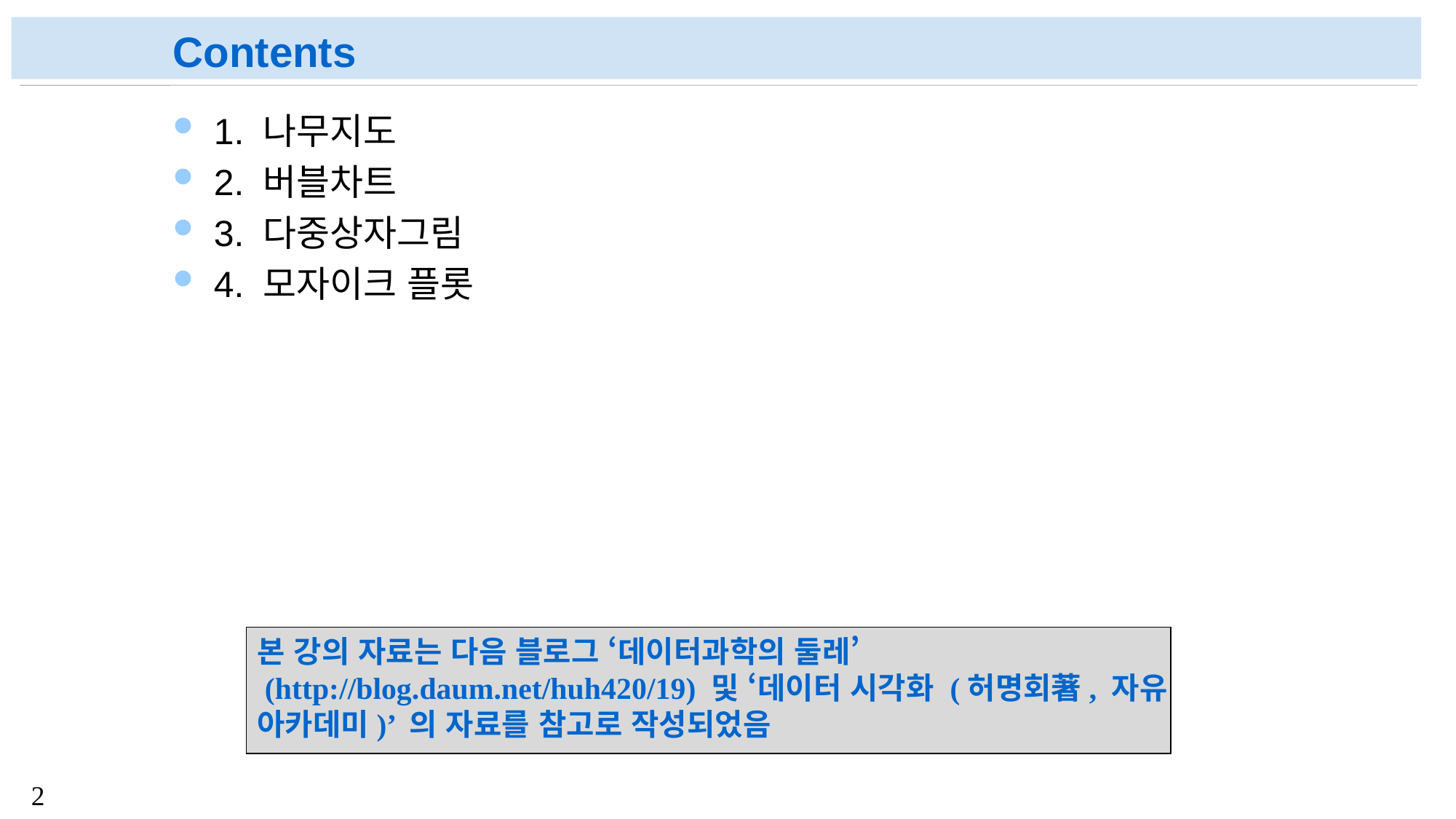

# Contents
1. 나무지도
2. 버블차트
3. 다중상자그림
4. 모자이크 플롯
본 강의 자료는 다음 블로그 ‘데이터과학의 둘레’
 (http://blog.daum.net/huh420/19) 및 ‘데이터 시각화 (허명회著, 자유
아카데미)’ 의 자료를 참고로 작성되었음